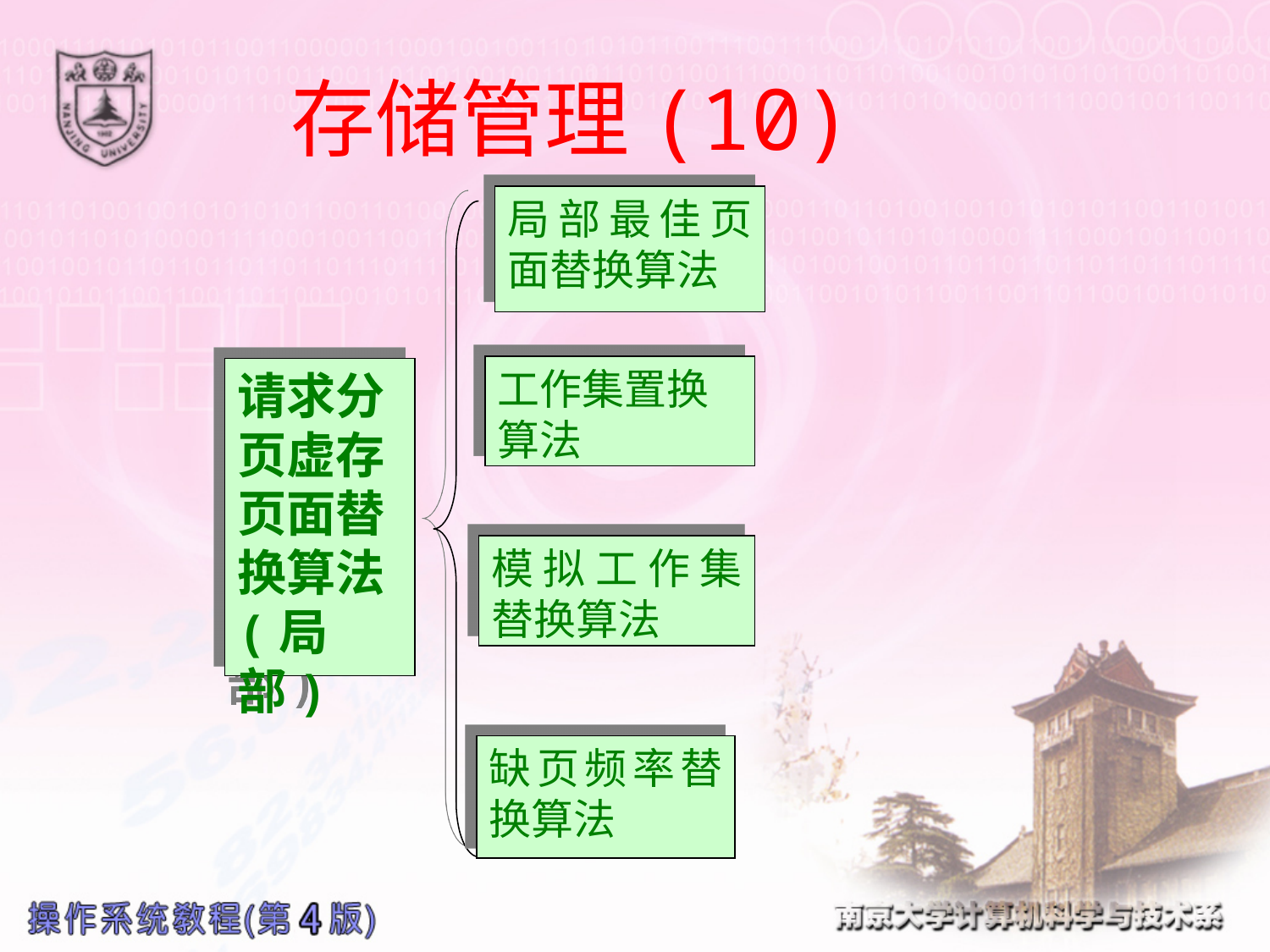

# 存储管理(10)
局部最佳页面替换算法

工作集置换算法

请求分页虚存页面替换算法
(局部)
模拟工作集替换算法
缺页频率替换算法